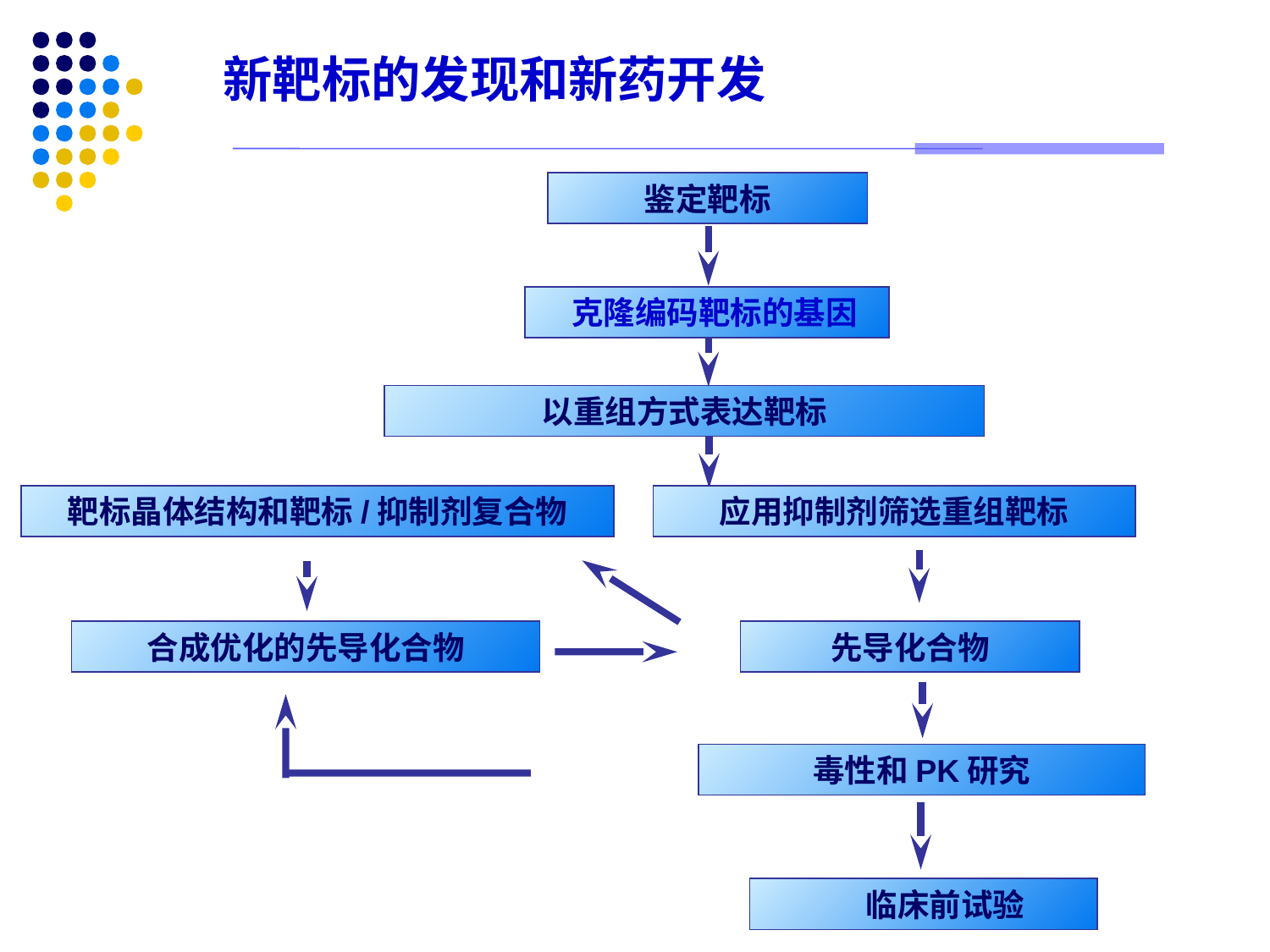

新靶标的发现和新药开发
鉴定靶标

 克隆编码靶标的基因

以重组方式表达靶标

靶标晶体结构和靶标/抑制剂复合物
应用抑制剂筛选重组靶标

合成优化的先导化合物
先导化合物

毒性和PK研究

     临床前试验